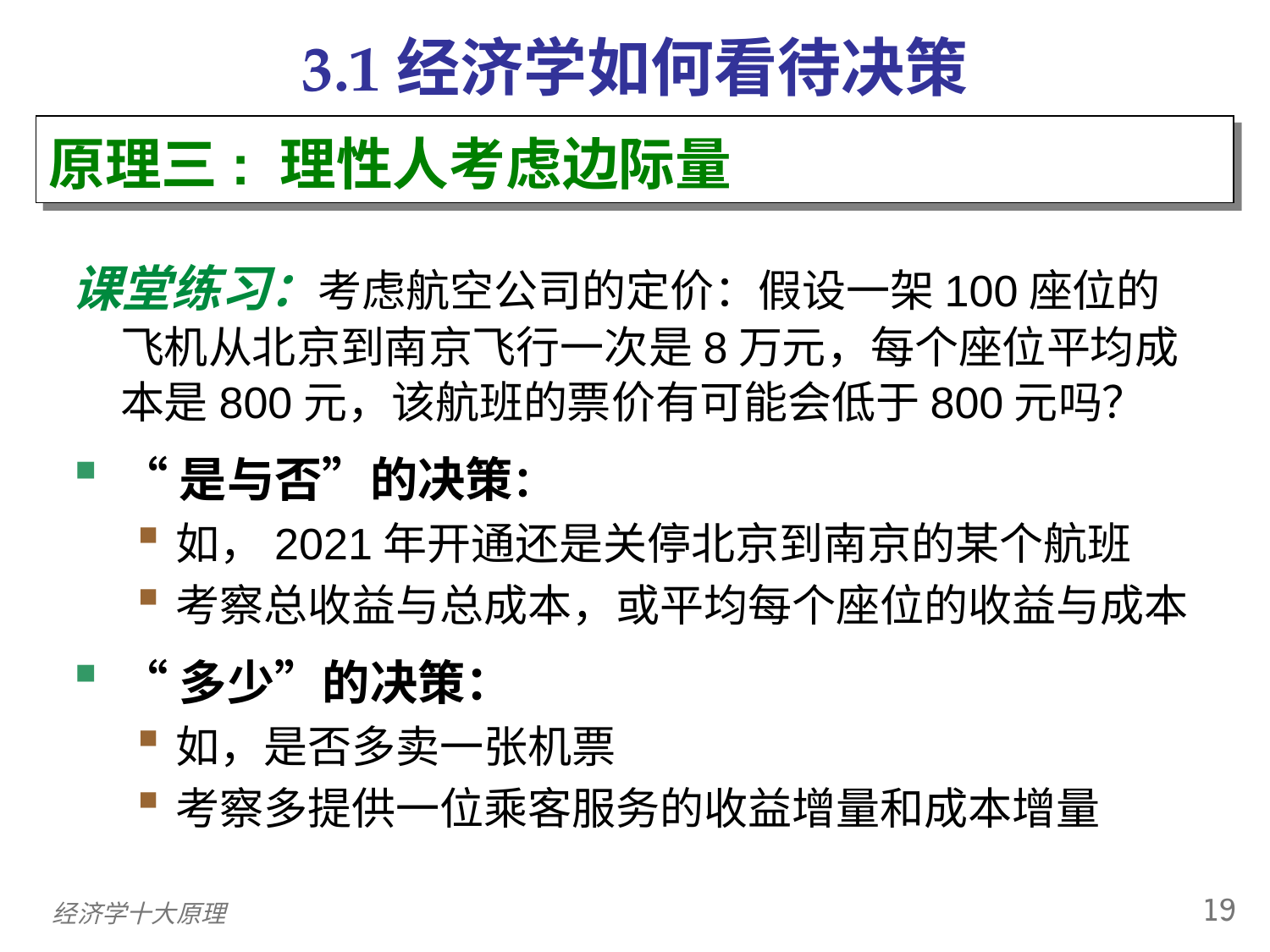

3.1经济学如何看待决策
原理三: 理性人考虑边际量
课堂练习：考虑航空公司的定价：假设一架100座位的飞机从北京到南京飞行一次是8万元，每个座位平均成本是800元，该航班的票价有可能会低于800元吗？
“是与否”的决策：
如，2021年开通还是关停北京到南京的某个航班
考察总收益与总成本，或平均每个座位的收益与成本
“多少”的决策：
如，是否多卖一张机票
考察多提供一位乘客服务的收益增量和成本增量

19
经济学十大原理